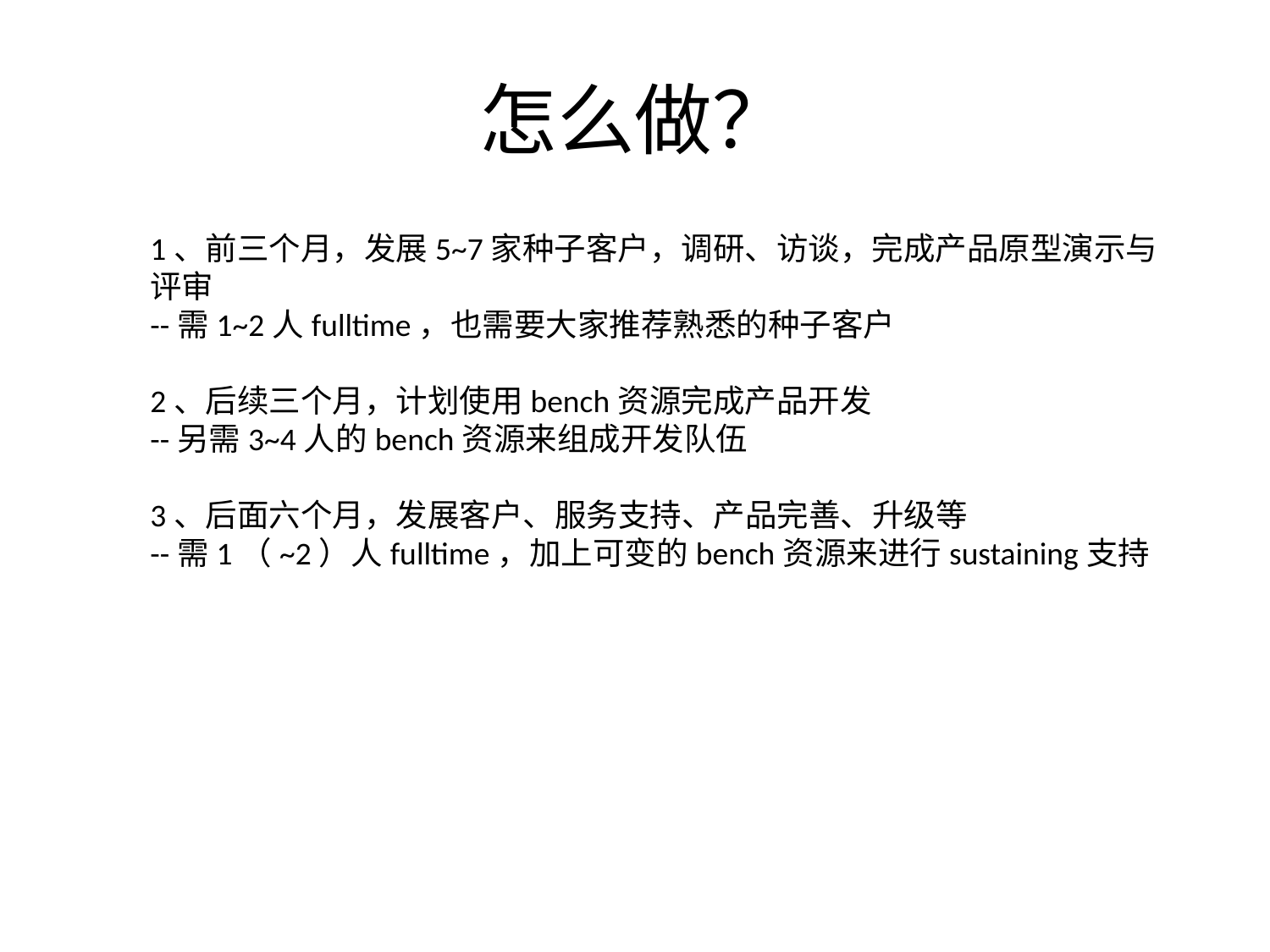

# 怎么做？
1、前三个月，发展5~7家种子客户，调研、访谈，完成产品原型演示与评审
--需1~2人fulltime，也需要大家推荐熟悉的种子客户

2、后续三个月，计划使用bench资源完成产品开发
--另需3~4人的bench资源来组成开发队伍

3、后面六个月，发展客户、服务支持、产品完善、升级等
--需1（~2）人fulltime，加上可变的bench资源来进行sustaining支持